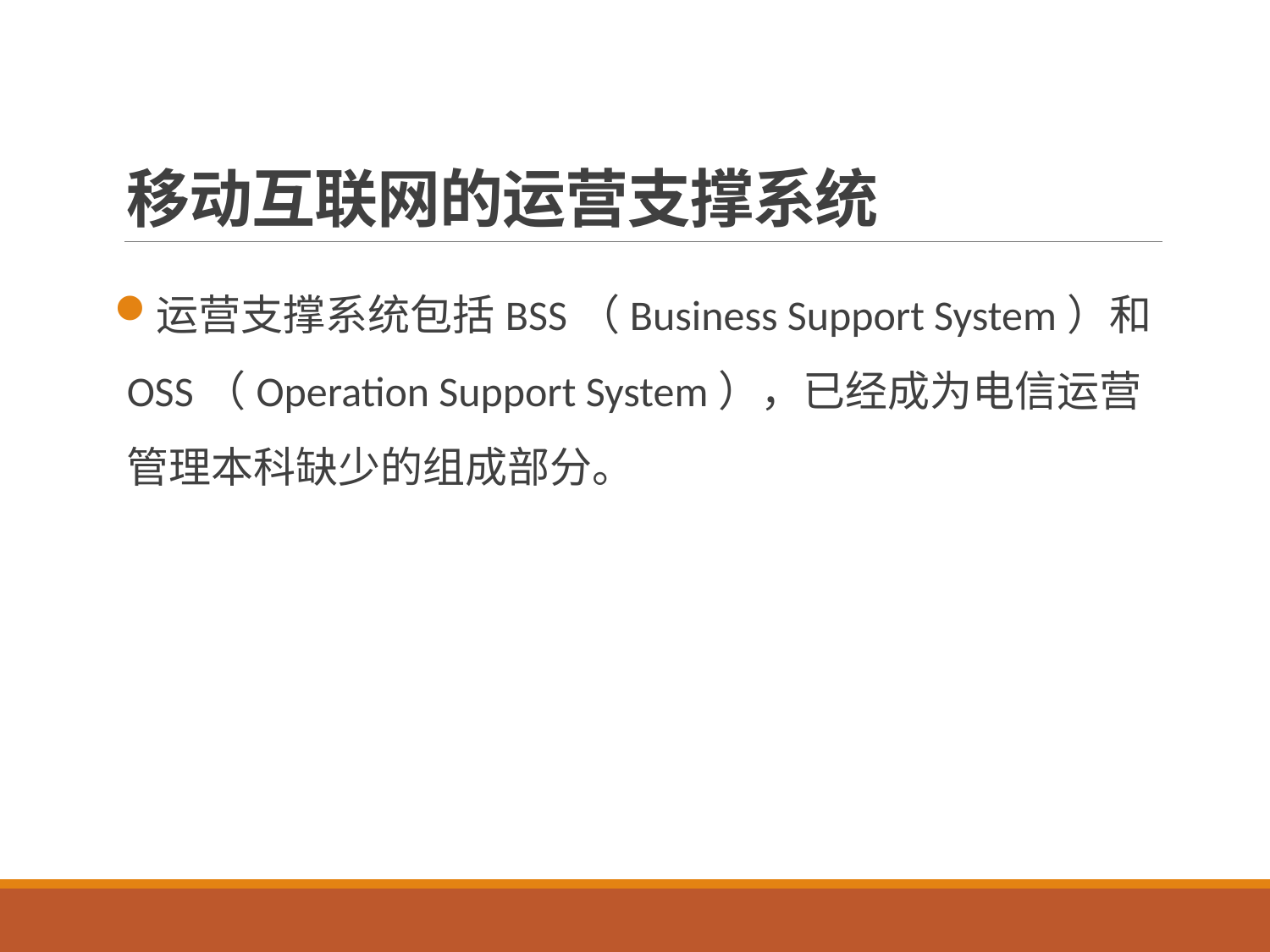

# 移动互联网的运营支撑系统
运营支撑系统包括BSS（Business Support System）和OSS（Operation Support System），已经成为电信运营管理本科缺少的组成部分。